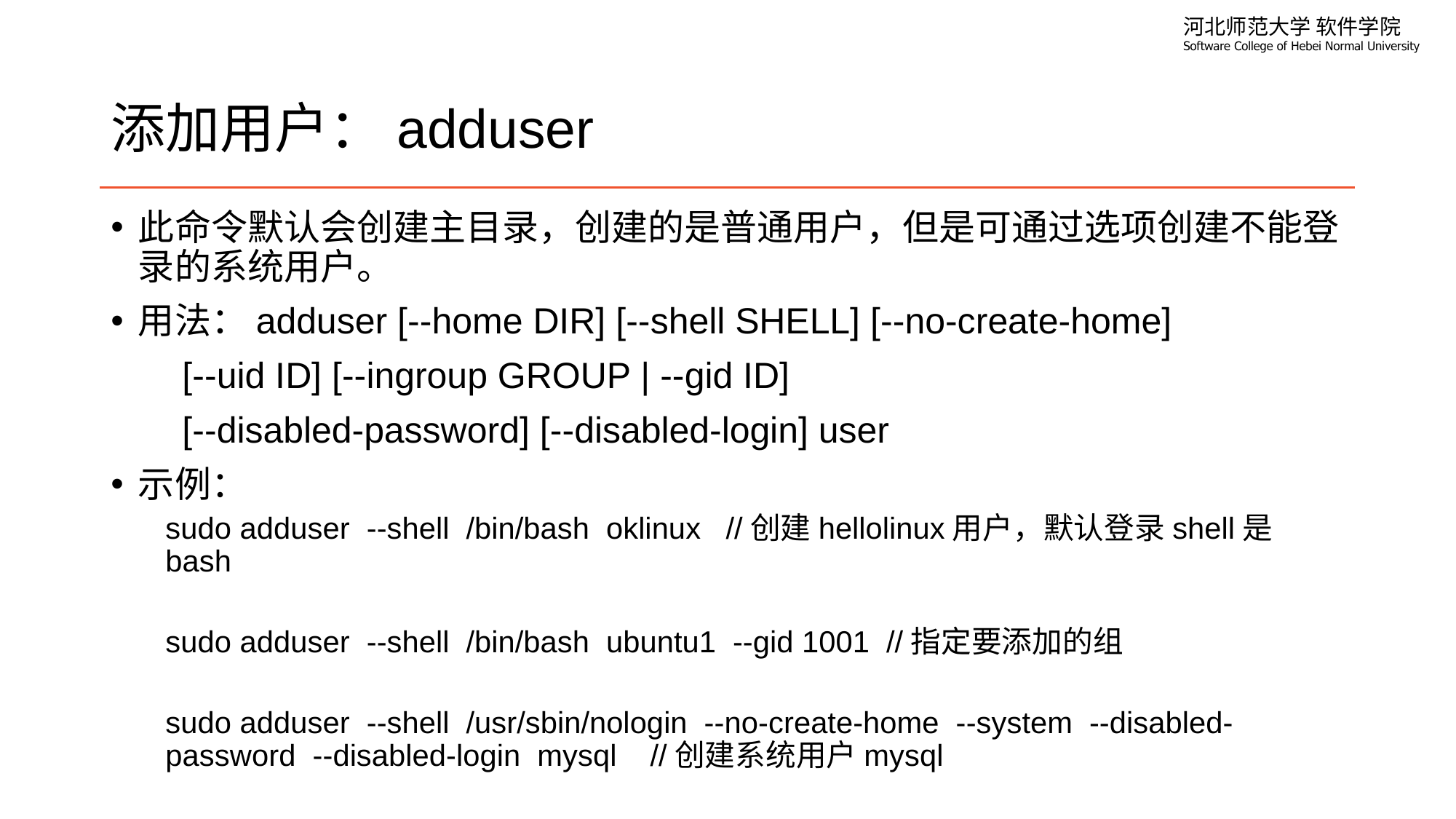

# 添加用户：adduser
此命令默认会创建主目录，创建的是普通用户，但是可通过选项创建不能登录的系统用户。
用法：adduser [--home DIR] [--shell SHELL] [--no-create-home]
       [--uid ID] [--ingroup GROUP | --gid ID]
       [--disabled-password] [--disabled-login] user
示例：
sudo adduser  --shell  /bin/bash  oklinux   //创建hellolinux用户，默认登录shell是bash

sudo adduser  --shell  /bin/bash  ubuntu1  --gid 1001  //指定要添加的组

sudo adduser  --shell  /usr/sbin/nologin  --no-create-home  --system  --disabled-password  --disabled-login  mysql    //创建系统用户mysql